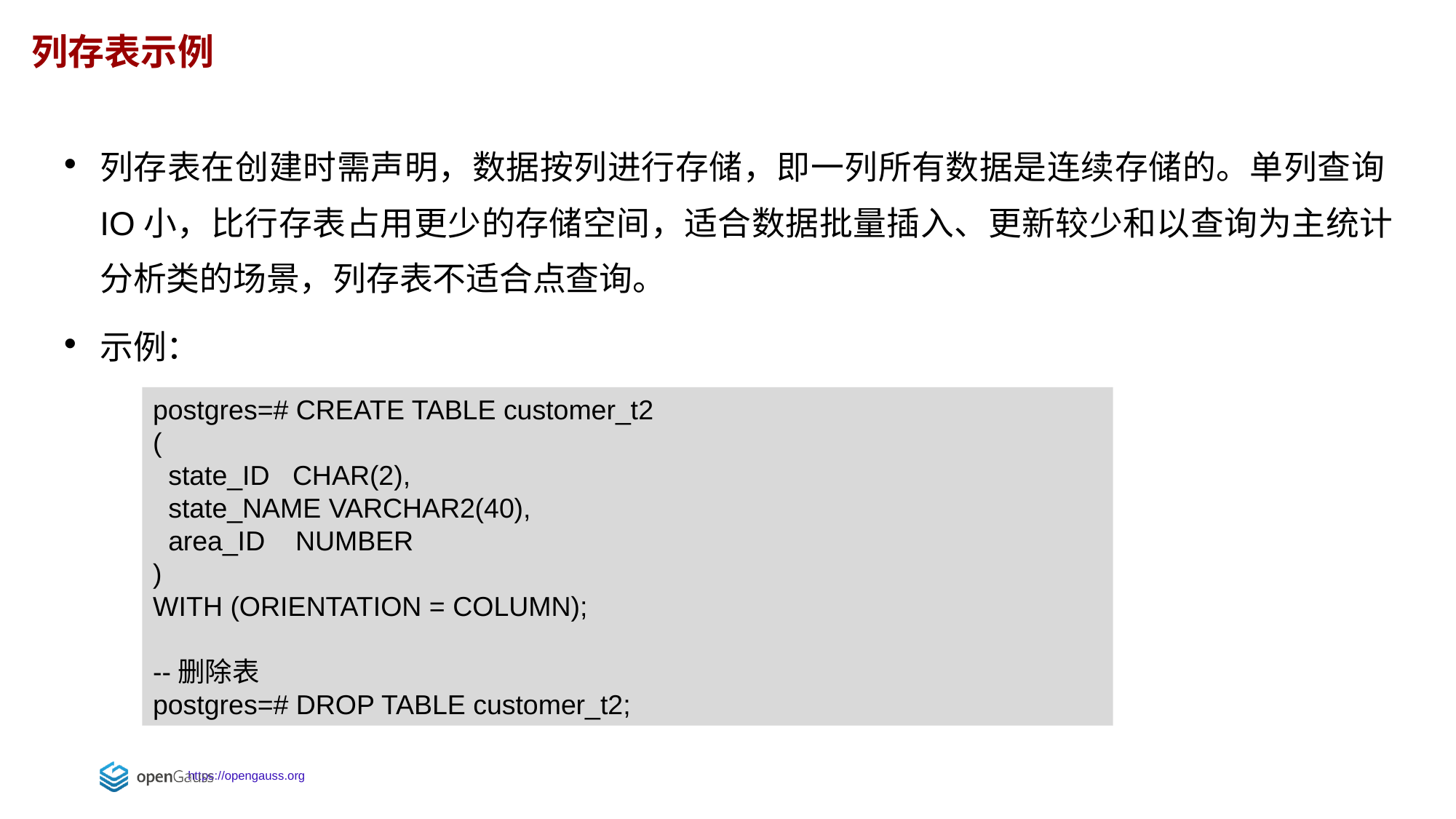

列存表示例
列存表在创建时需声明，数据按列进行存储，即一列所有数据是连续存储的。单列查询IO小，比行存表占用更少的存储空间，适合数据批量插入、更新较少和以查询为主统计分析类的场景，列存表不适合点查询。
示例：

postgres=# CREATE TABLE customer_t2
(
  state_ID   CHAR(2),
  state_NAME VARCHAR2(40),
  area_ID    NUMBER
)
WITH (ORIENTATION = COLUMN);

--删除表
postgres=# DROP TABLE customer_t2;